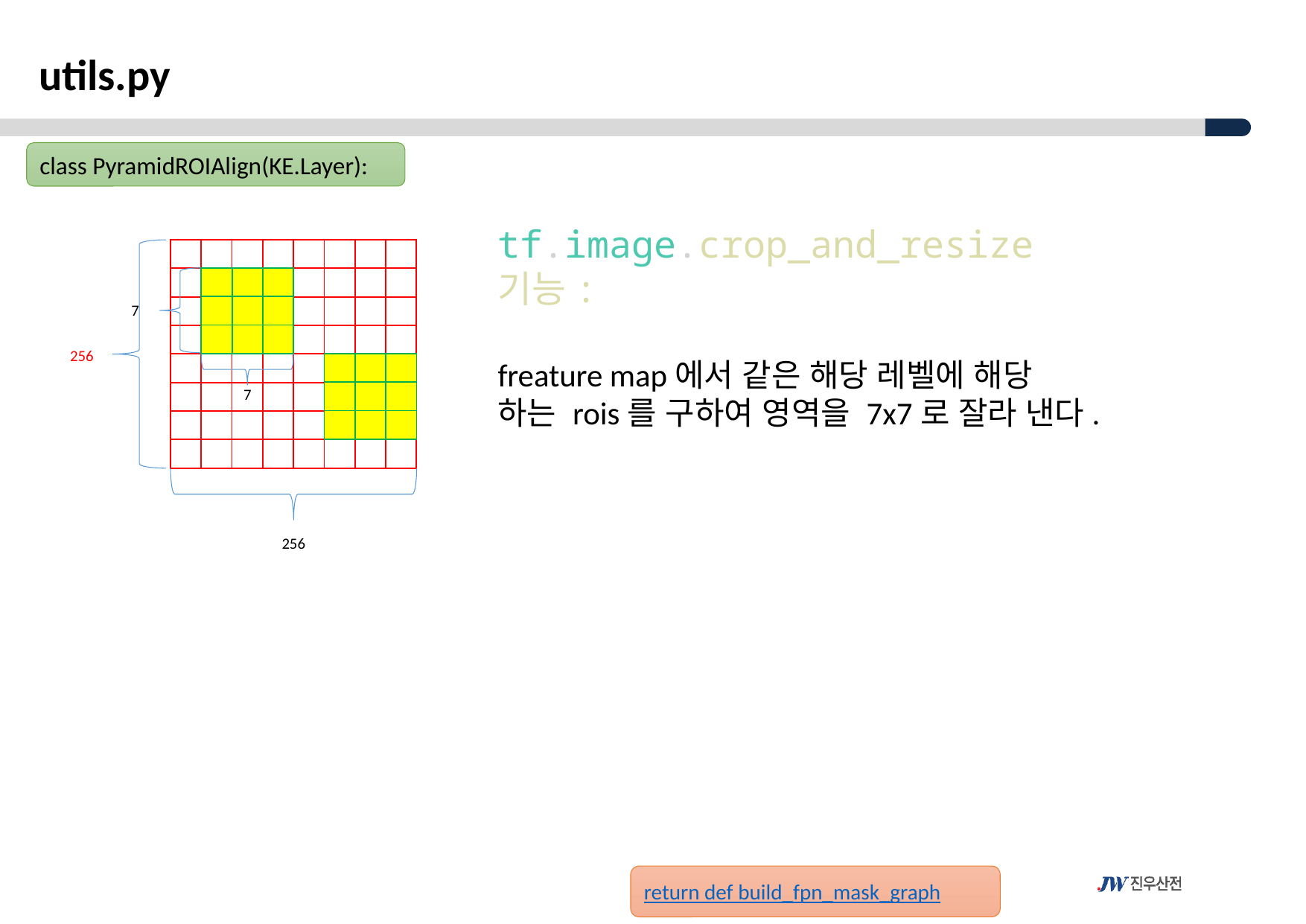

utils.py
class PyramidROIAlign(KE.Layer):
tf.image.crop_and_resize
기능:

freature map에서 같은 해당 레벨에 해당
하는 rois를 구하여 영역을 7x7로 잘라 낸다.

|  |  |  |  |  |  |  |  |
| --- | --- | --- | --- | --- | --- | --- | --- |
|  |  |  |  |  |  |  |  |
|  |  |  |  |  |  |  |  |
|  |  |  |  |  |  |  |  |
|  |  |  |  |  |  |  |  |
|  |  |  |  |  |  |  |  |
|  |  |  |  |  |  |  |  |
|  |  |  |  |  |  |  |  |

|  |  |  |
| --- | --- | --- |
|  |  |  |
|  |  |  |
7

256
|  |  |  |
| --- | --- | --- |
|  |  |  |
|  |  |  |

7
256
return def build_fpn_mask_graph